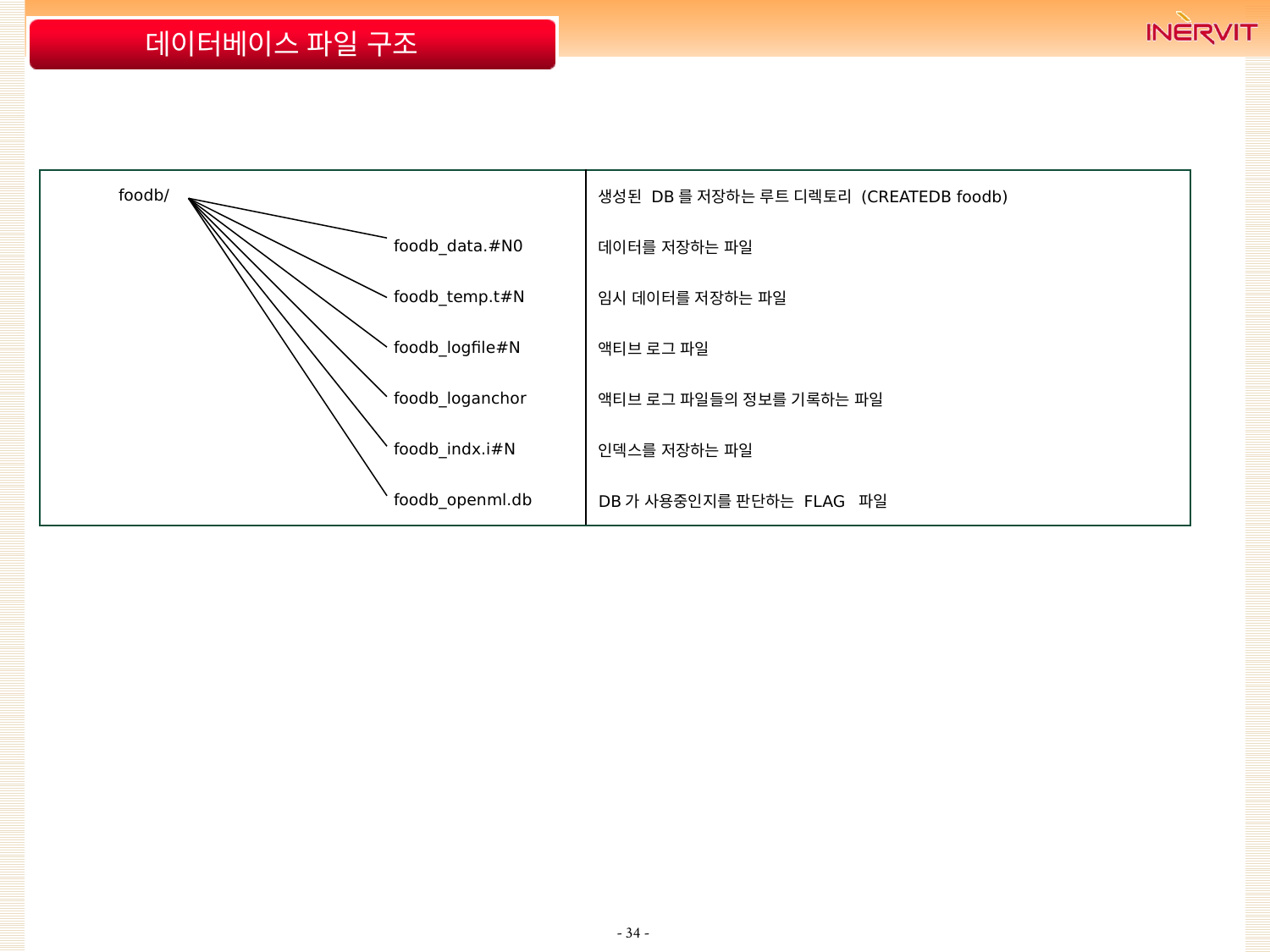

# 데이터베이스 파일 구조
| foodb/ |  | 생성된 DB를 저장하는 루트 디렉토리 (CREATEDB foodb) |
| --- | --- | --- |
|  | foodb\_data.#N0 | 데이터를 저장하는 파일 |
|  | foodb\_temp.t#N | 임시 데이터를 저장하는 파일 |
|  | foodb\_logfile#N | 액티브 로그 파일 |
|  | foodb\_loganchor | 액티브 로그 파일들의 정보를 기록하는 파일 |
|  | foodb\_indx.i#N | 인덱스를 저장하는 파일 |
|  | foodb\_openml.db | DB가 사용중인지를 판단하는 FLAG 파일 |
- 34 -